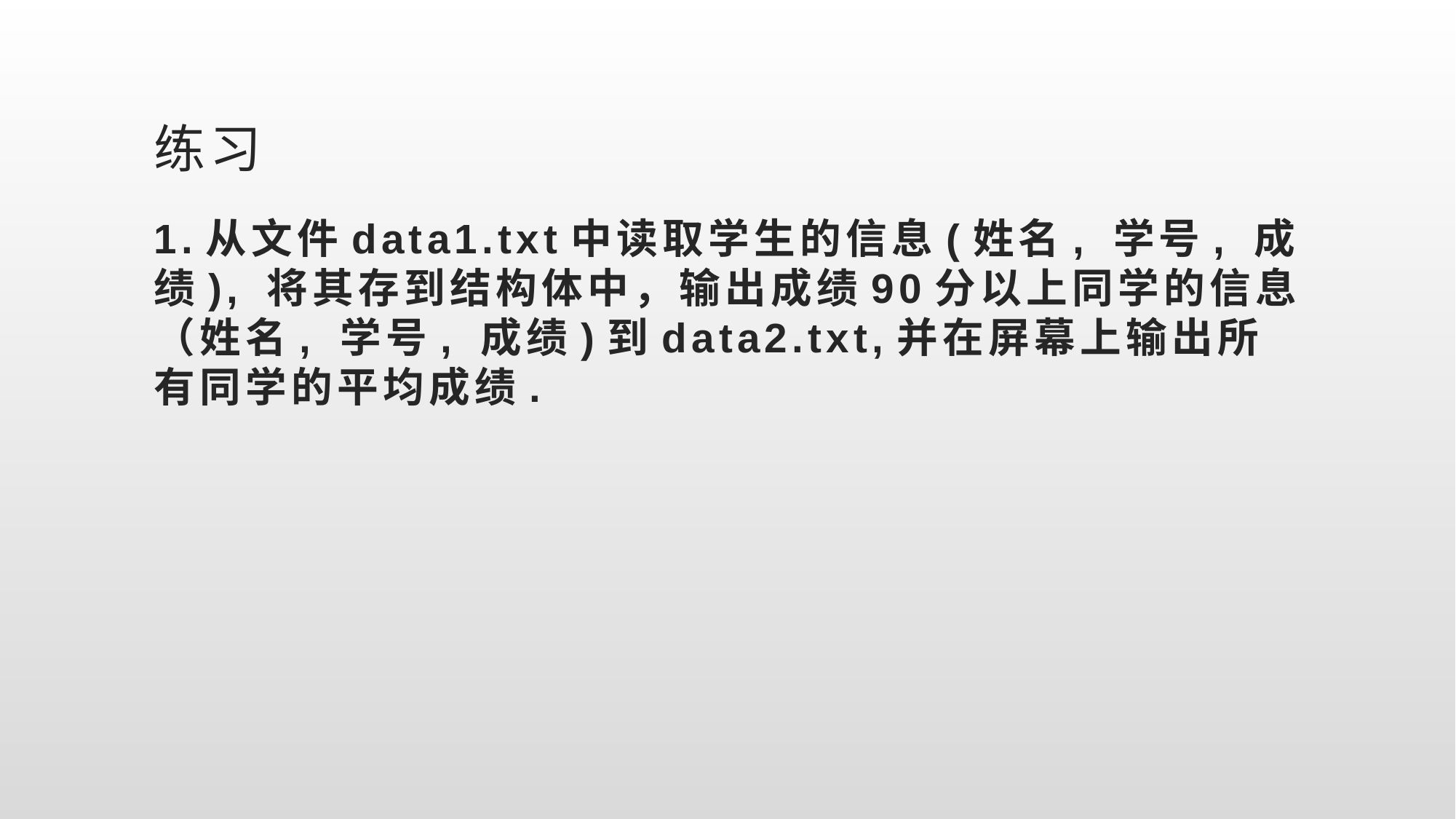

# 练习 1.从文件data1.txt中读取学生的信息(姓名, 学号, 成绩), 将其存到结构体中，输出成绩90分以上同学的信息（姓名, 学号, 成绩)到data2.txt,并在屏幕上输出所有同学的平均成绩.